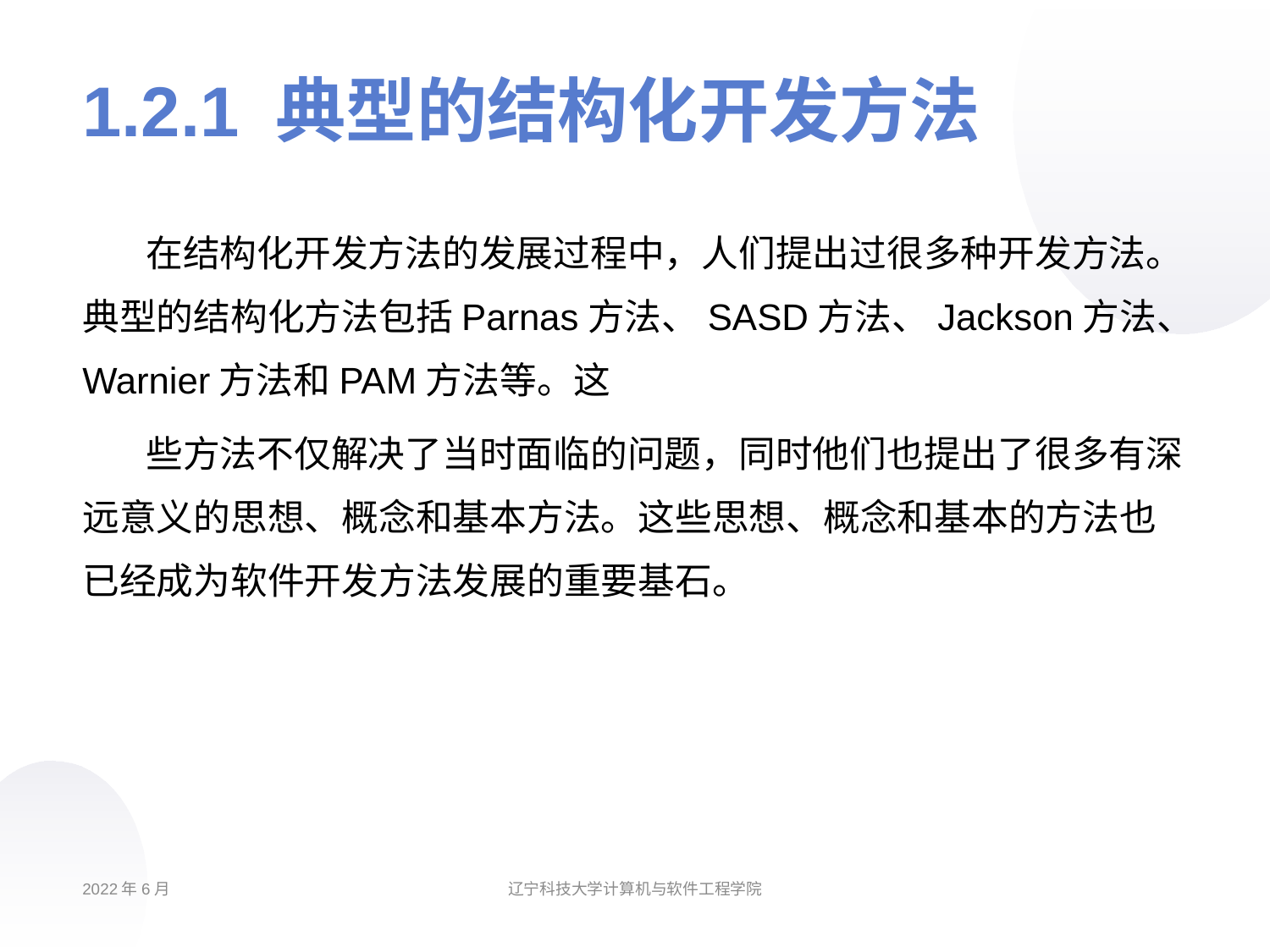

# 1.2.1 典型的结构化开发方法
在结构化开发方法的发展过程中，人们提出过很多种开发方法。典型的结构化方法包括Parnas方法、SASD方法、Jackson方法、Warnier方法和PAM方法等。这
些方法不仅解决了当时面临的问题，同时他们也提出了很多有深远意义的思想、概念和基本方法。这些思想、概念和基本的方法也已经成为软件开发方法发展的重要基石。

2022年6月
辽宁科技大学计算机与软件工程学院
78